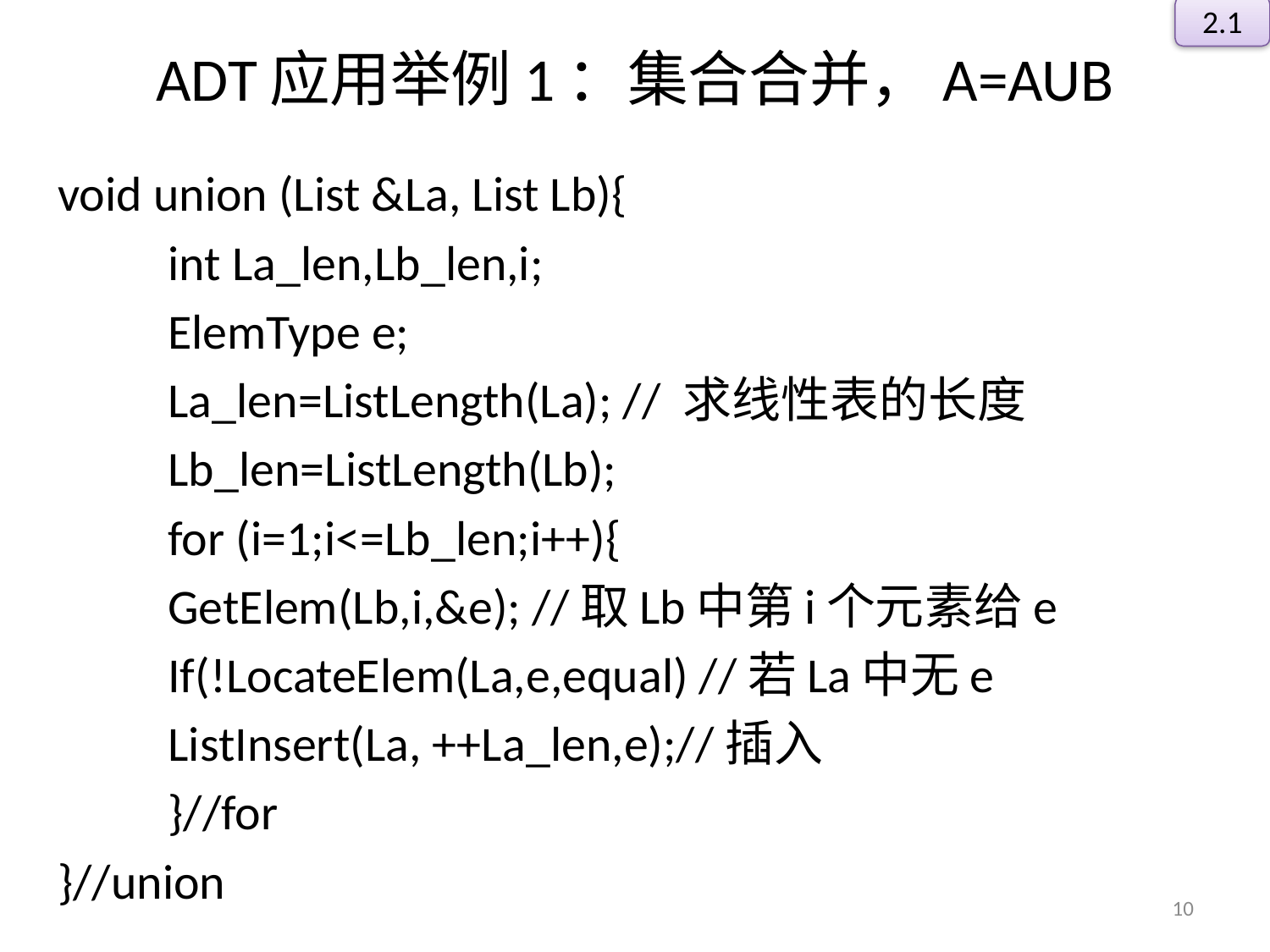

2.1
# ADT应用举例1：集合合并，A=AUB
void union (List &La, List Lb){
	int La_len,Lb_len,i;
	ElemType e;
	La_len=ListLength(La); // 求线性表的长度
	Lb_len=ListLength(Lb);
	for (i=1;i<=Lb_len;i++){
		GetElem(Lb,i,&e); //取Lb中第i个元素给e
		If(!LocateElem(La,e,equal) //若La中无e
			ListInsert(La, ++La_len,e);//插入
	}//for
}//union

10